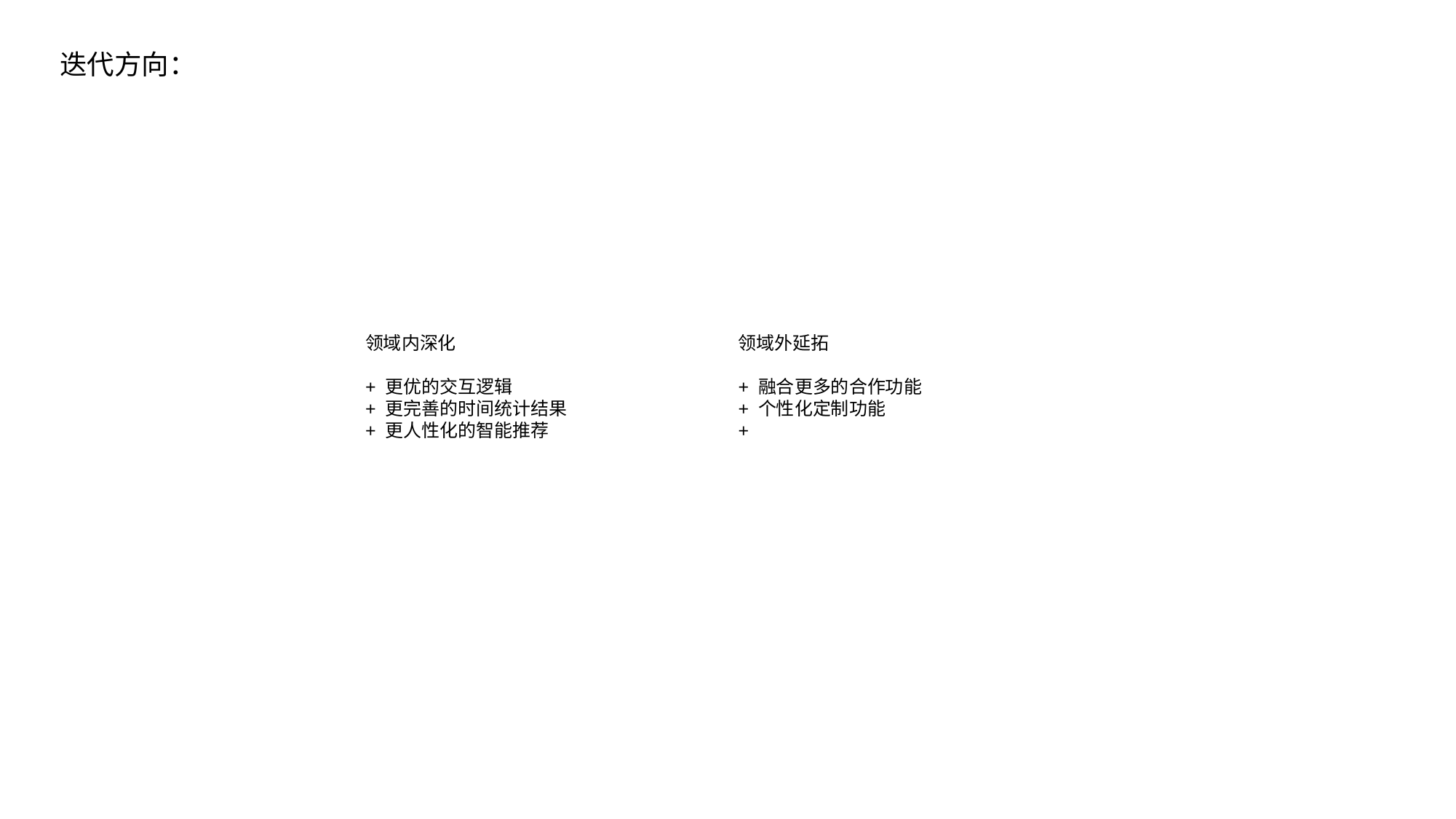

迭代方向：
领域外延拓

+ 融合更多的合作功能
+ 个性化定制功能
+
领域内深化

+ 更优的交互逻辑
+ 更完善的时间统计结果
+ 更人性化的智能推荐